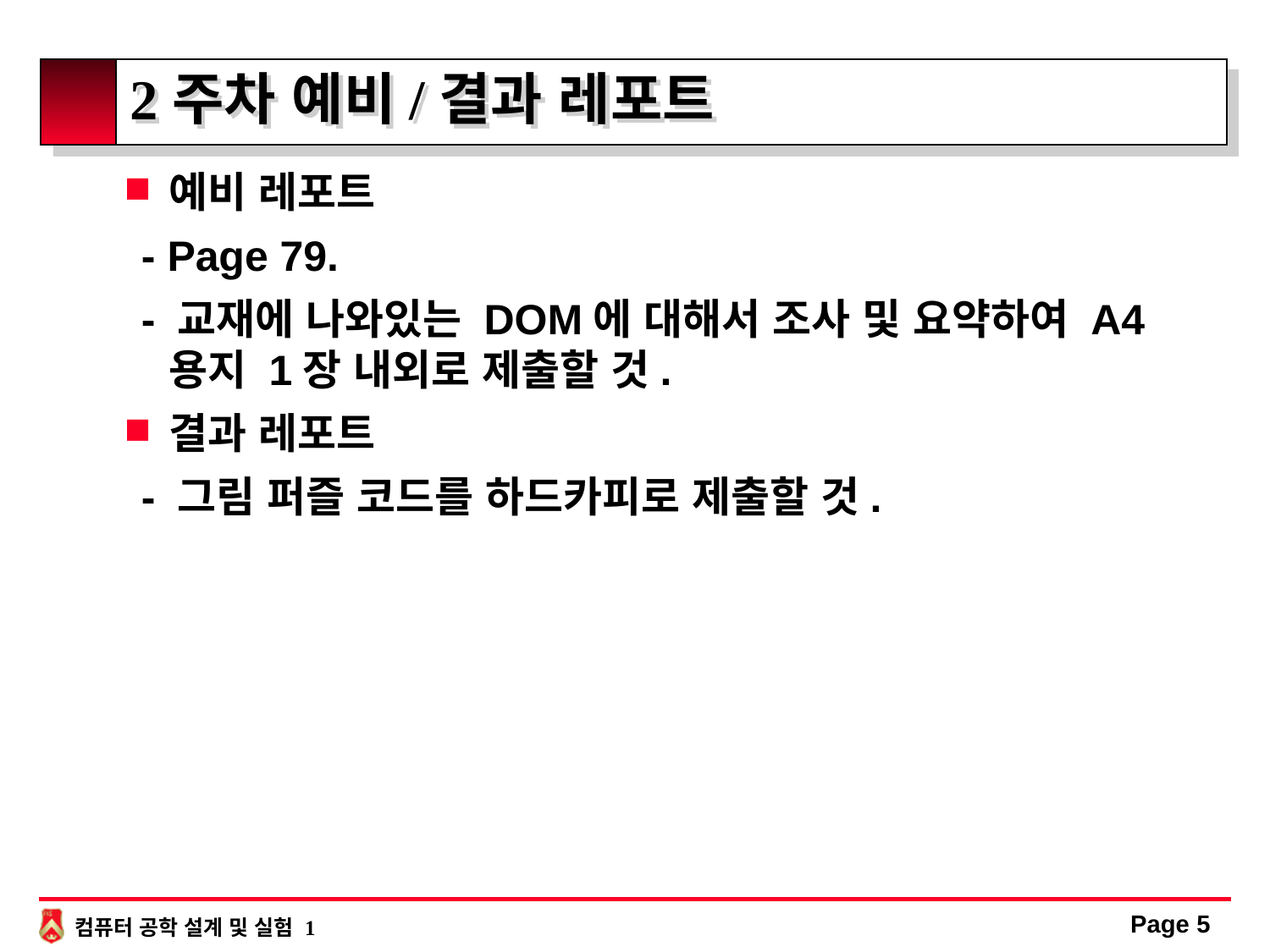

# 2주차 예비/결과 레포트
예비 레포트
 - Page 79.
 - 교재에 나와있는 DOM에 대해서 조사 및 요약하여 A4용지 1장 내외로 제출할 것.
결과 레포트
 - 그림 퍼즐 코드를 하드카피로 제출할 것.
Page 5